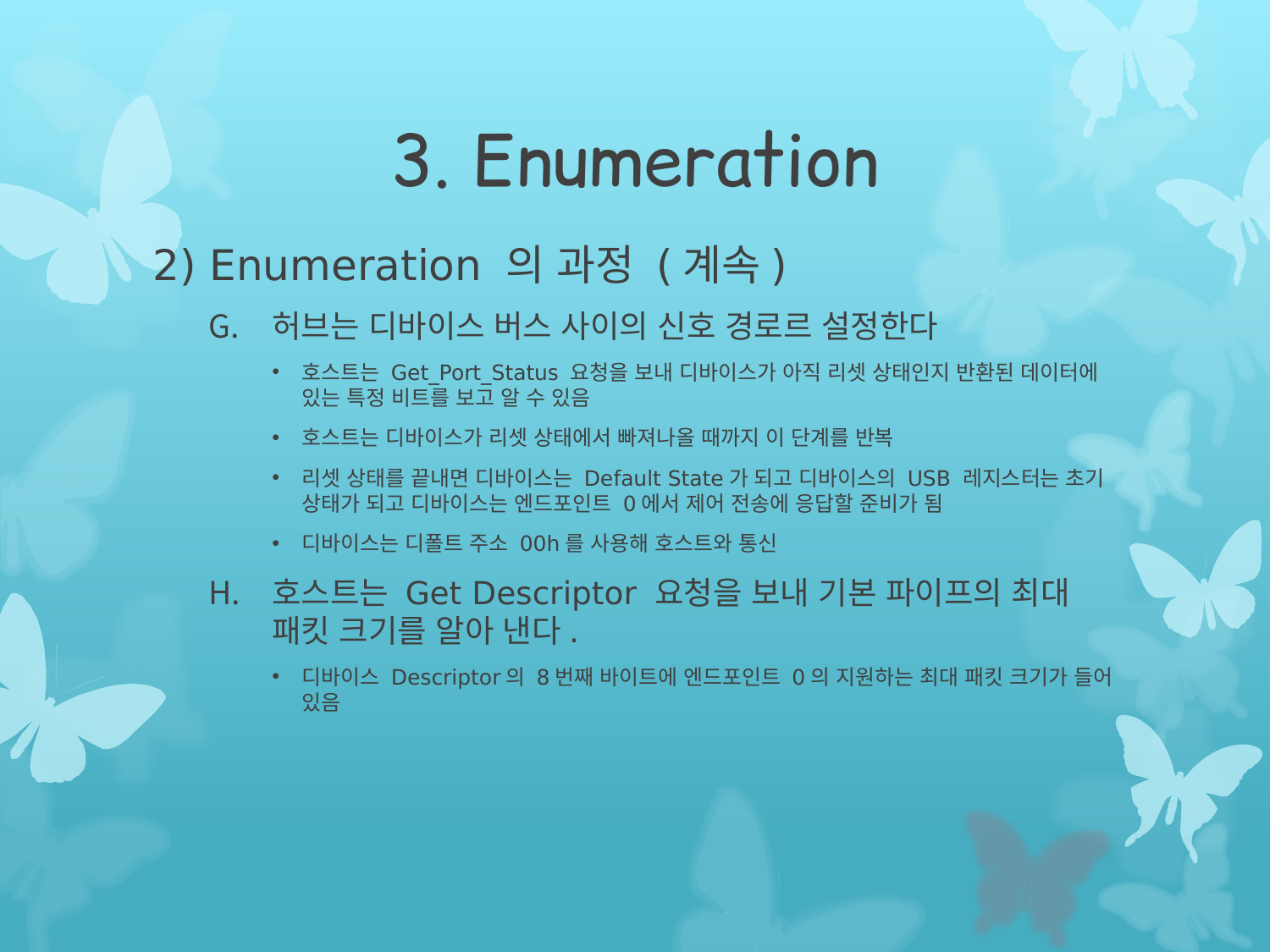

# 3. Enumeration
2) Enumeration 의 과정 (계속)
허브는 디바이스 버스 사이의 신호 경로르 설정한다
호스트는 Get_Port_Status 요청을 보내 디바이스가 아직 리셋 상태인지 반환된 데이터에 있는 특정 비트를 보고 알 수 있음
호스트는 디바이스가 리셋 상태에서 빠져나올 때까지 이 단계를 반복
리셋 상태를 끝내면 디바이스는 Default State가 되고 디바이스의 USB 레지스터는 초기 상태가 되고 디바이스는 엔드포인트 0에서 제어 전송에 응답할 준비가 됨
디바이스는 디폴트 주소 00h를 사용해 호스트와 통신
호스트는 Get Descriptor 요청을 보내 기본 파이프의 최대 패킷 크기를 알아 낸다.
디바이스 Descriptor의 8번째 바이트에 엔드포인트 0의 지원하는 최대 패킷 크기가 들어 있음